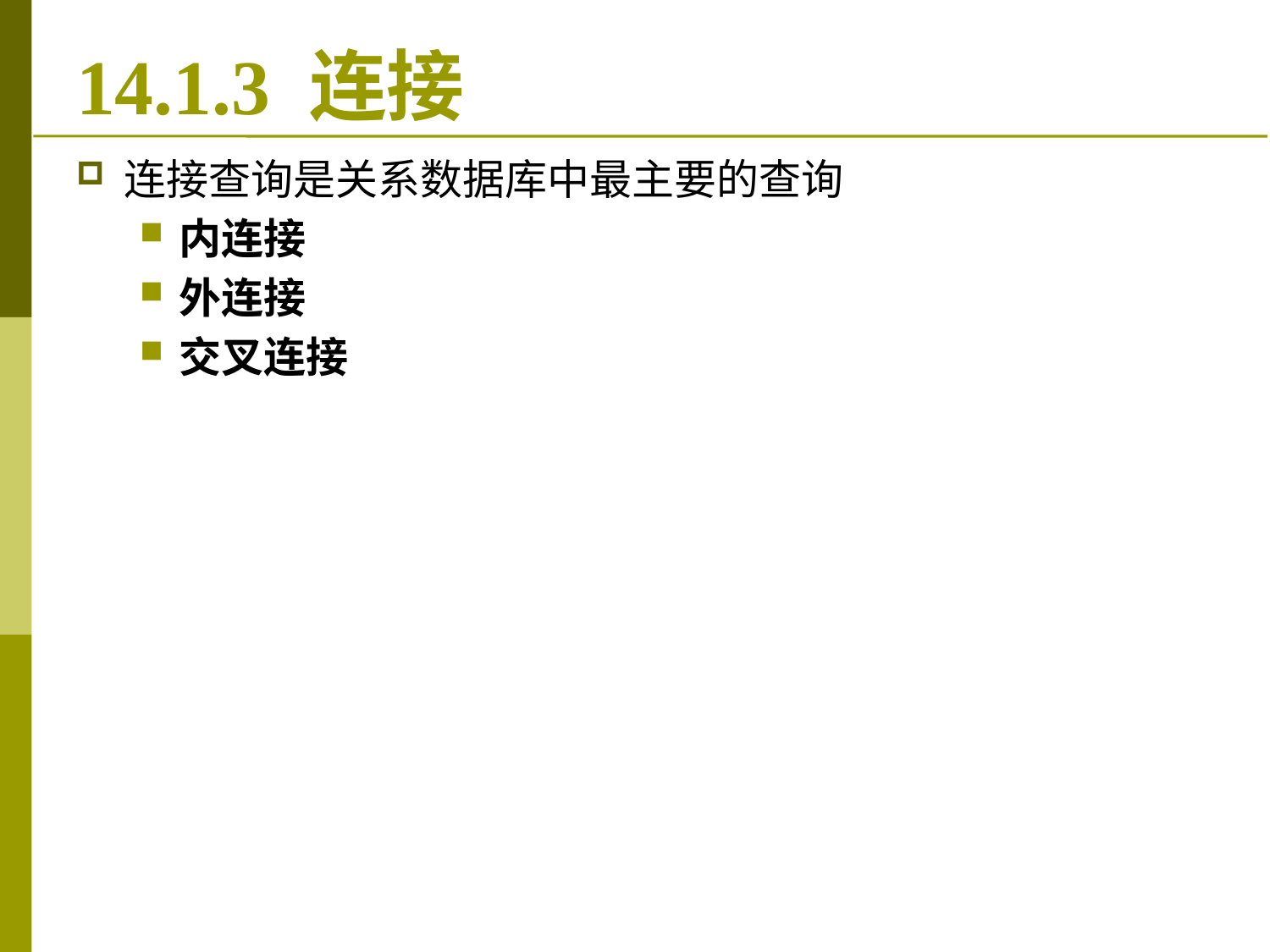

# 14.1.3 连接
连接查询是关系数据库中最主要的查询
内连接
外连接
交叉连接